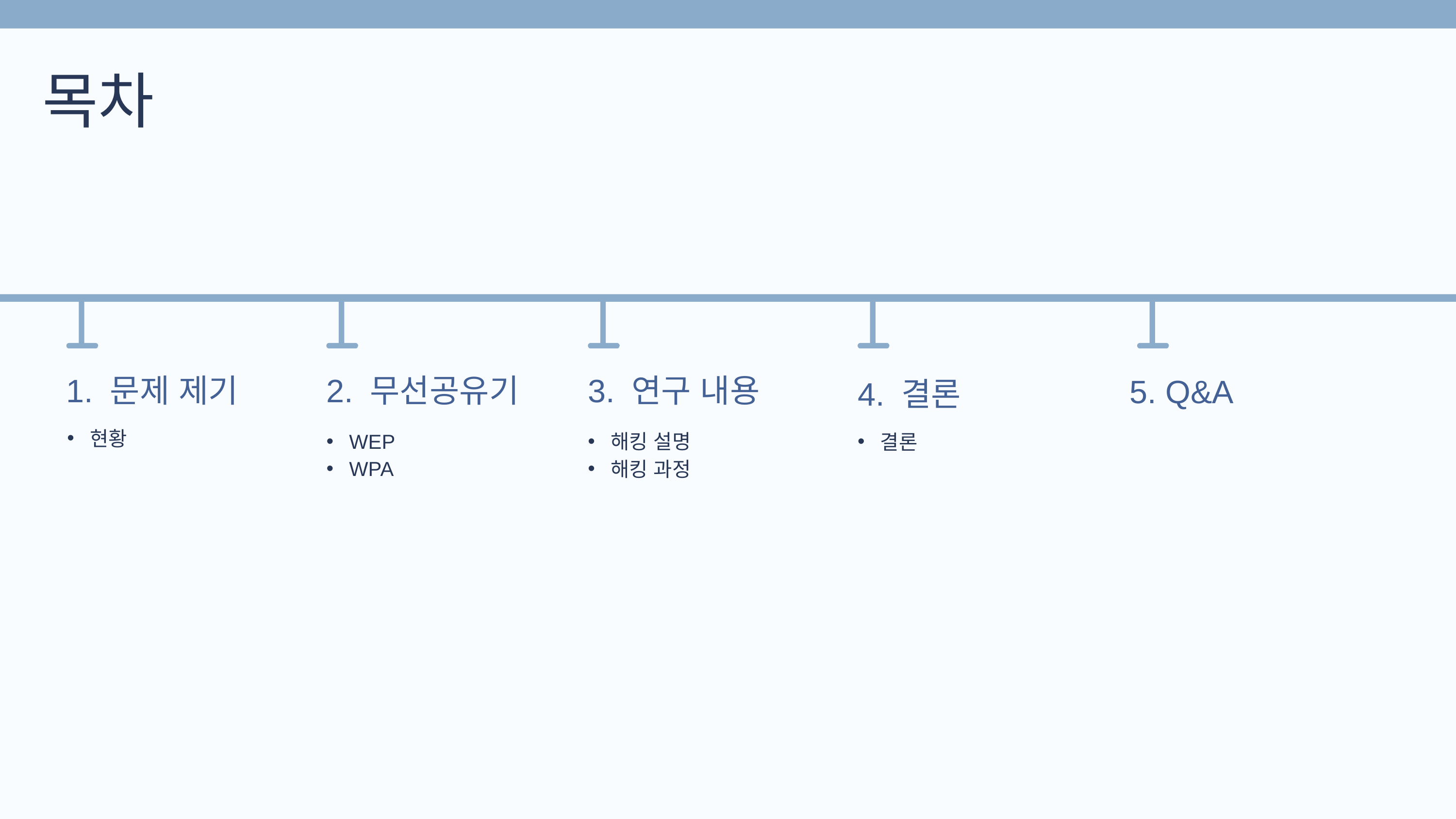

목차

2. 무선공유기
WEP
WPA
1. 문제 제기

현황
3. 연구 내용
해킹 설명
해킹 과정
5. Q&A

4. 결론
결론